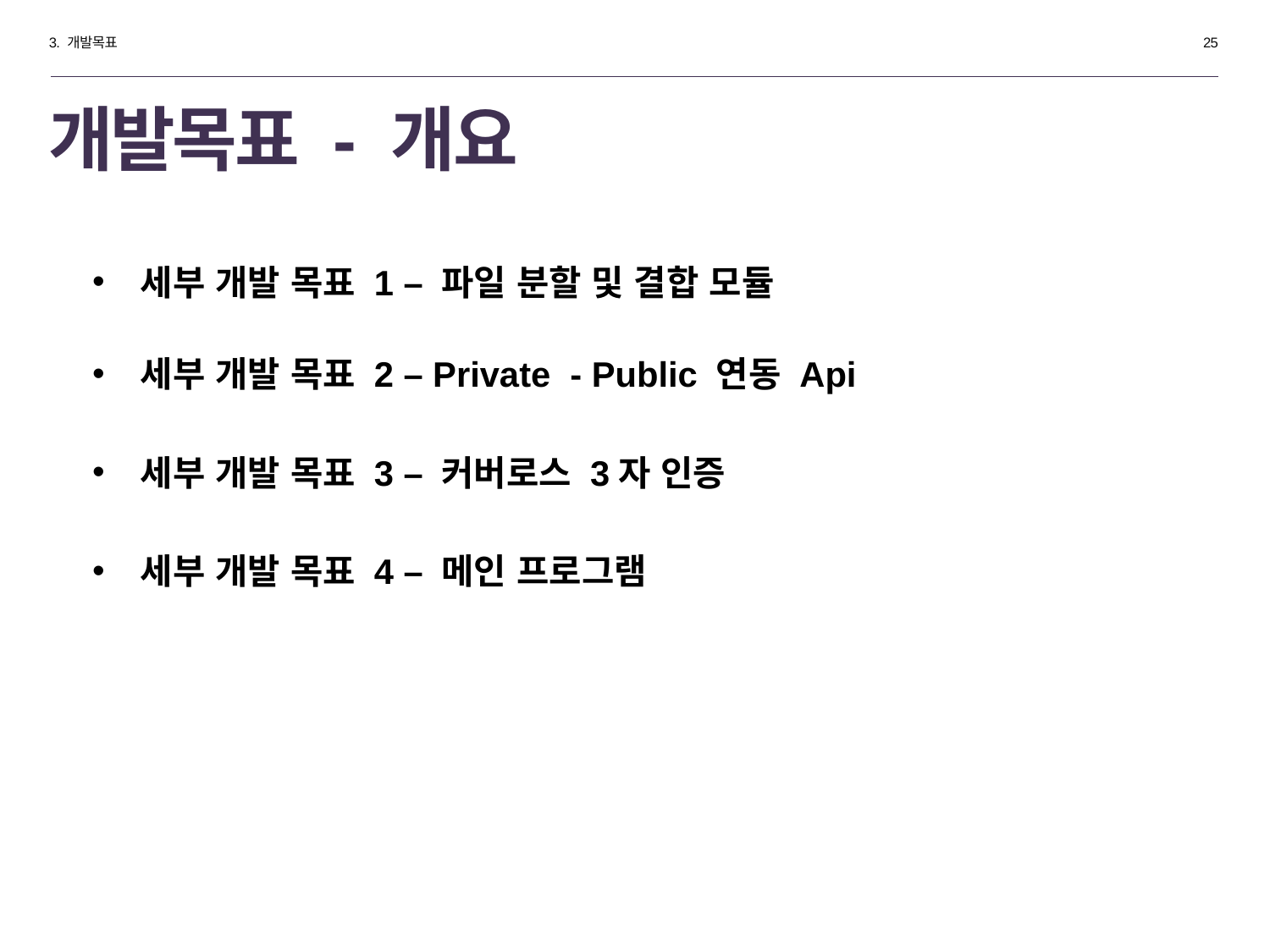

3. 개발목표
25
#
개발목표 - 개요
세부 개발 목표 1 – 파일 분할 및 결합 모듈
세부 개발 목표 2 – Private  - Public 연동 Api

세부 개발 목표 3 – 커버로스 3자 인증

세부 개발 목표 4 – 메인 프로그램